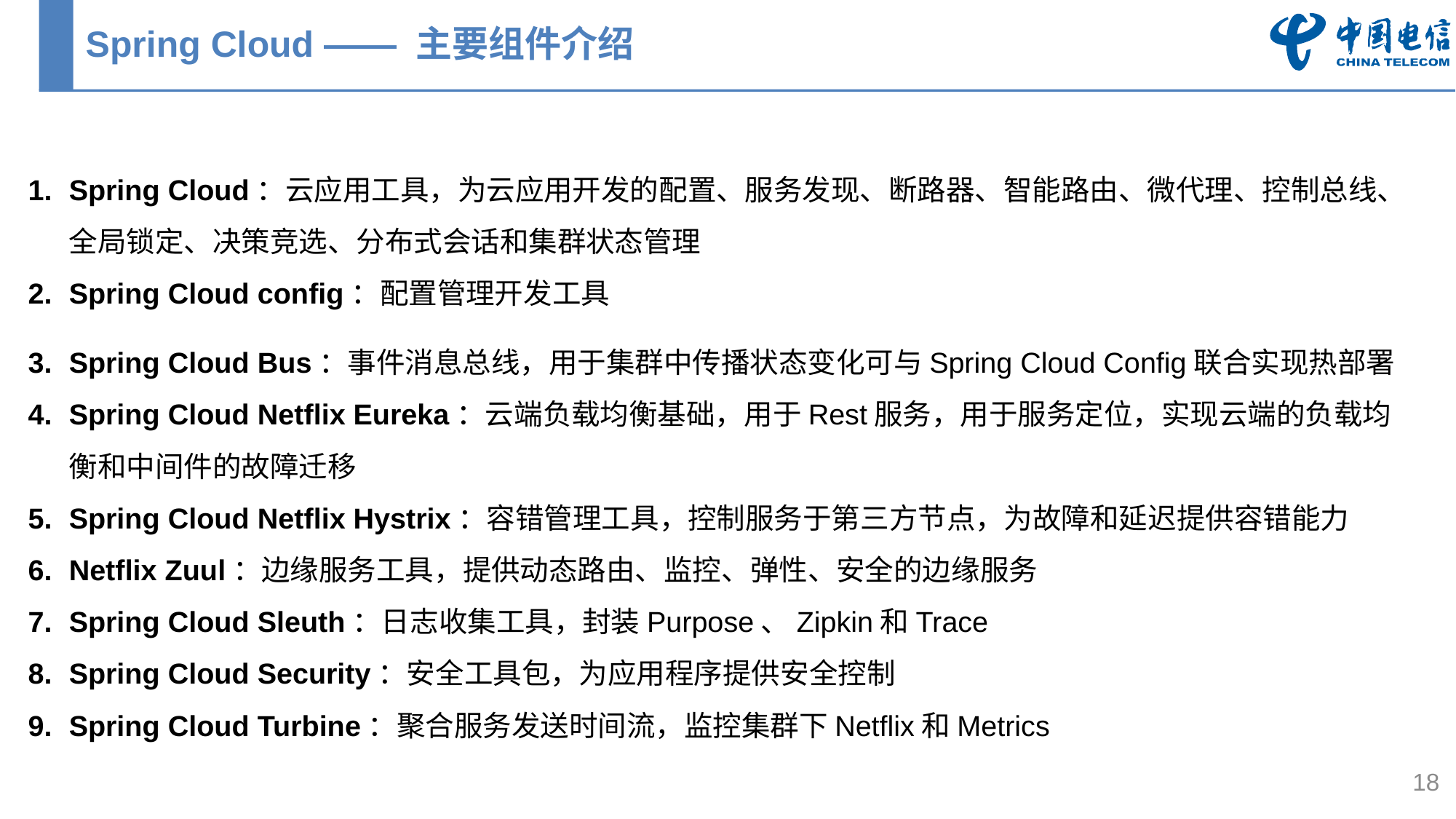

# Spring Cloud —— 主要组件介绍
Spring Cloud：云应用工具，为云应用开发的配置、服务发现、断路器、智能路由、微代理、控制总线、全局锁定、决策竞选、分布式会话和集群状态管理
Spring Cloud config：配置管理开发工具
Spring Cloud Bus：事件消息总线，用于集群中传播状态变化可与Spring Cloud Config联合实现热部署
Spring Cloud Netflix Eureka：云端负载均衡基础，用于Rest服务，用于服务定位，实现云端的负载均衡和中间件的故障迁移
Spring Cloud Netflix Hystrix：容错管理工具，控制服务于第三方节点，为故障和延迟提供容错能力
Netflix Zuul：边缘服务工具，提供动态路由、监控、弹性、安全的边缘服务
Spring Cloud Sleuth：日志收集工具，封装Purpose、Zipkin和Trace
Spring Cloud Security：安全工具包，为应用程序提供安全控制
Spring Cloud Turbine：聚合服务发送时间流，监控集群下Netflix和Metrics
18